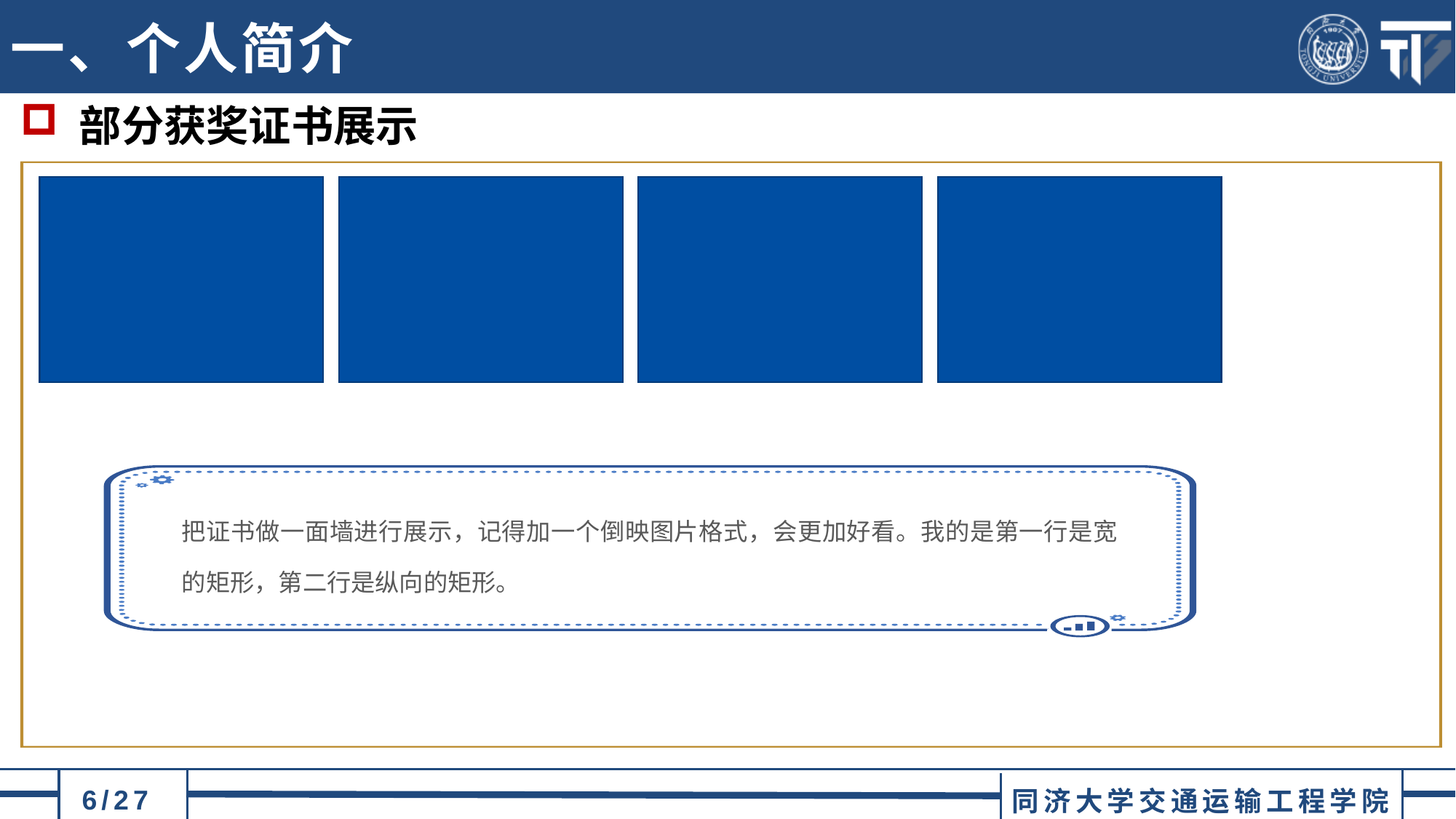

一、个人简介
 部分获奖证书展示

把证书做一面墙进行展示，记得加一个倒映图片格式，会更加好看。我的是第一行是宽的矩形，第二行是纵向的矩形。
 6/27
同济大学交通运输工程学院